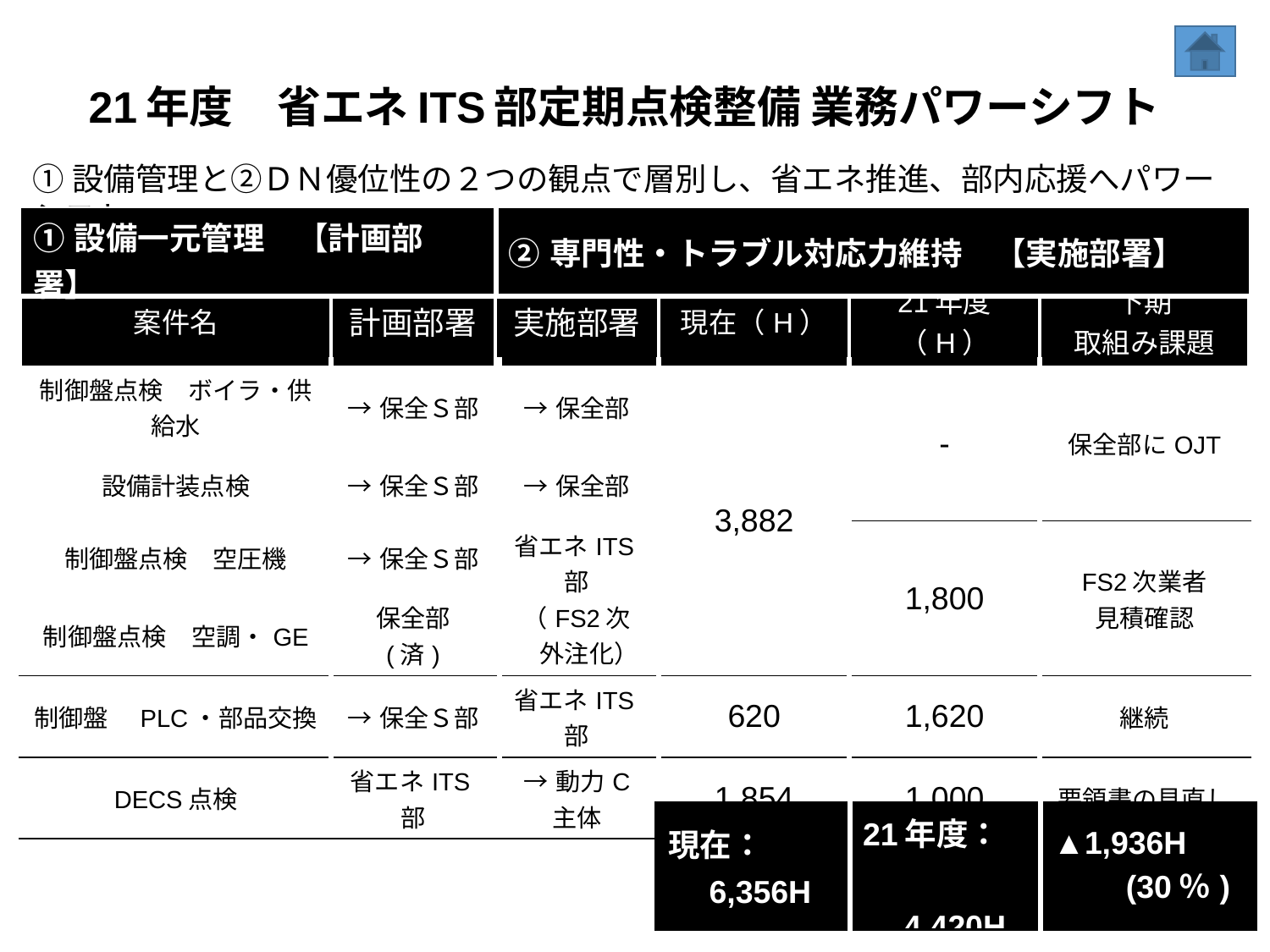

# 21年度　省エネITS部定期点検整備 業務パワーシフト
①設備管理と②ＤＮ優位性の２つの観点で層別し、省エネ推進、部内応援へパワーシフト
| ①設備一元管理　【計画部署】 | ②専門性・トラブル対応力維持　【実施部署】 |
| --- | --- |
| 案件名 | 計画部署 | 実施部署 | 現在（H） | 21年度 （H） | 下期 取組み課題 |
| --- | --- | --- | --- | --- | --- |
| 制御盤点検　ボイラ・供給水 | →保全Ｓ部 | →保全部 | 3,882 | - | 保全部にOJT |
| 設備計装点検 | →保全Ｓ部 | →保全部 |  |  |  |
| 制御盤点検　空圧機 | →保全Ｓ部 | 省エネITS部 （FS2次 　外注化） |  | 1,800 | FS2次業者 見積確認 |
| 制御盤点検　空調・GE | 保全部 (済) |  |  |  |  |
| 制御盤　PLC・部品交換 | →保全Ｓ部 | 省エネITS部 | 620 | 1,620 | 継続 |
| DECS点検 | 省エネITS部 | →動力C 主体 | 1,854 | 1,000 | 要領書の見直し |
| 現在：　 　6,356H | 21年度：　 　4,420H | ▲1,936H 　　(30％) |
| --- | --- | --- |